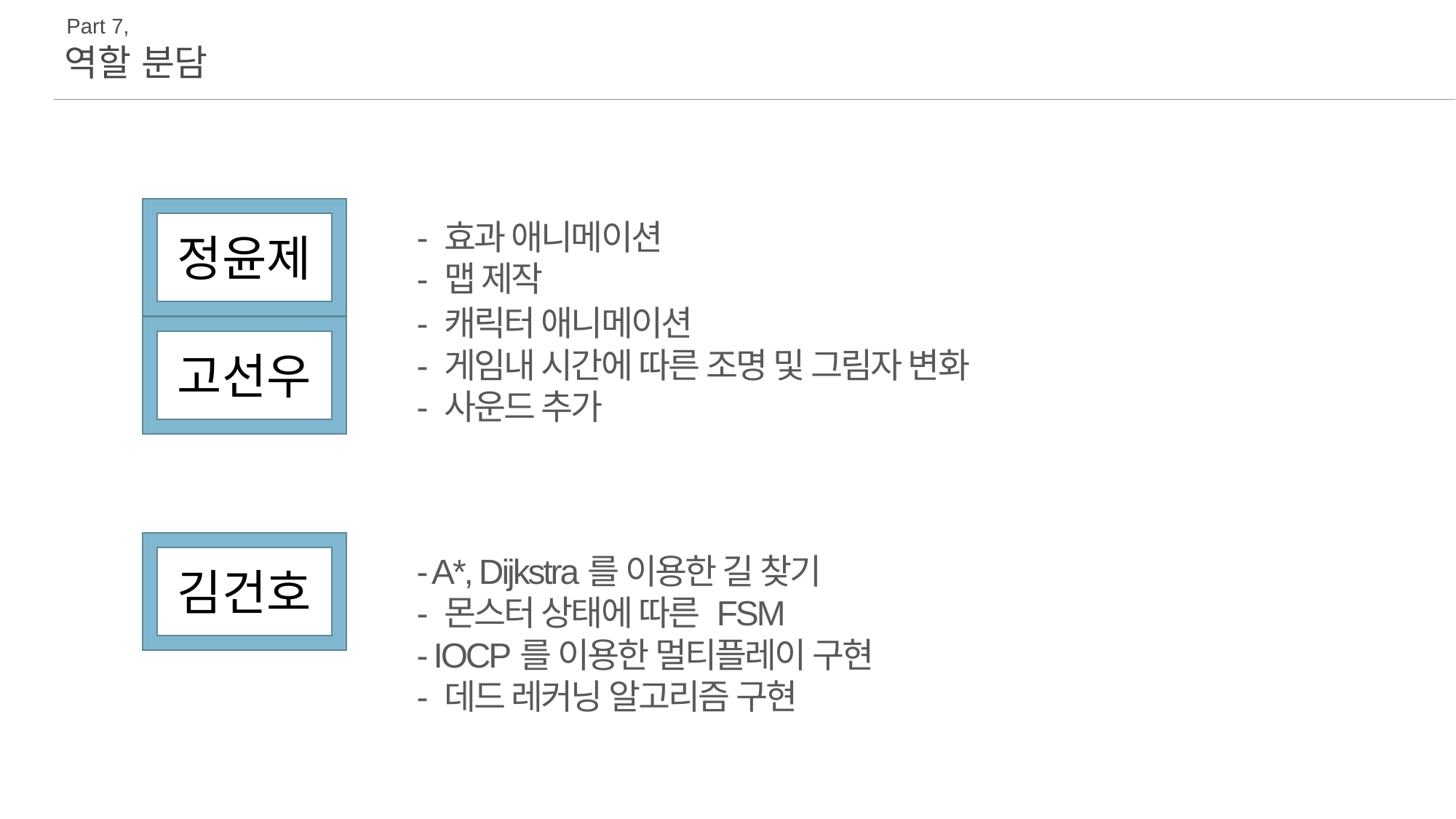

Part 7,
역할 분담

정윤제
- 효과 애니메이션
- 맵 제작
- 캐릭터 애니메이션
- 게임내 시간에 따른 조명 및 그림자 변화
- 사운드 추가

고선우

김건호
- A*, Dijkstra를 이용한 길 찾기
- 몬스터 상태에 따른 FSM
- IOCP를 이용한 멀티플레이 구현
- 데드 레커닝 알고리즘 구현